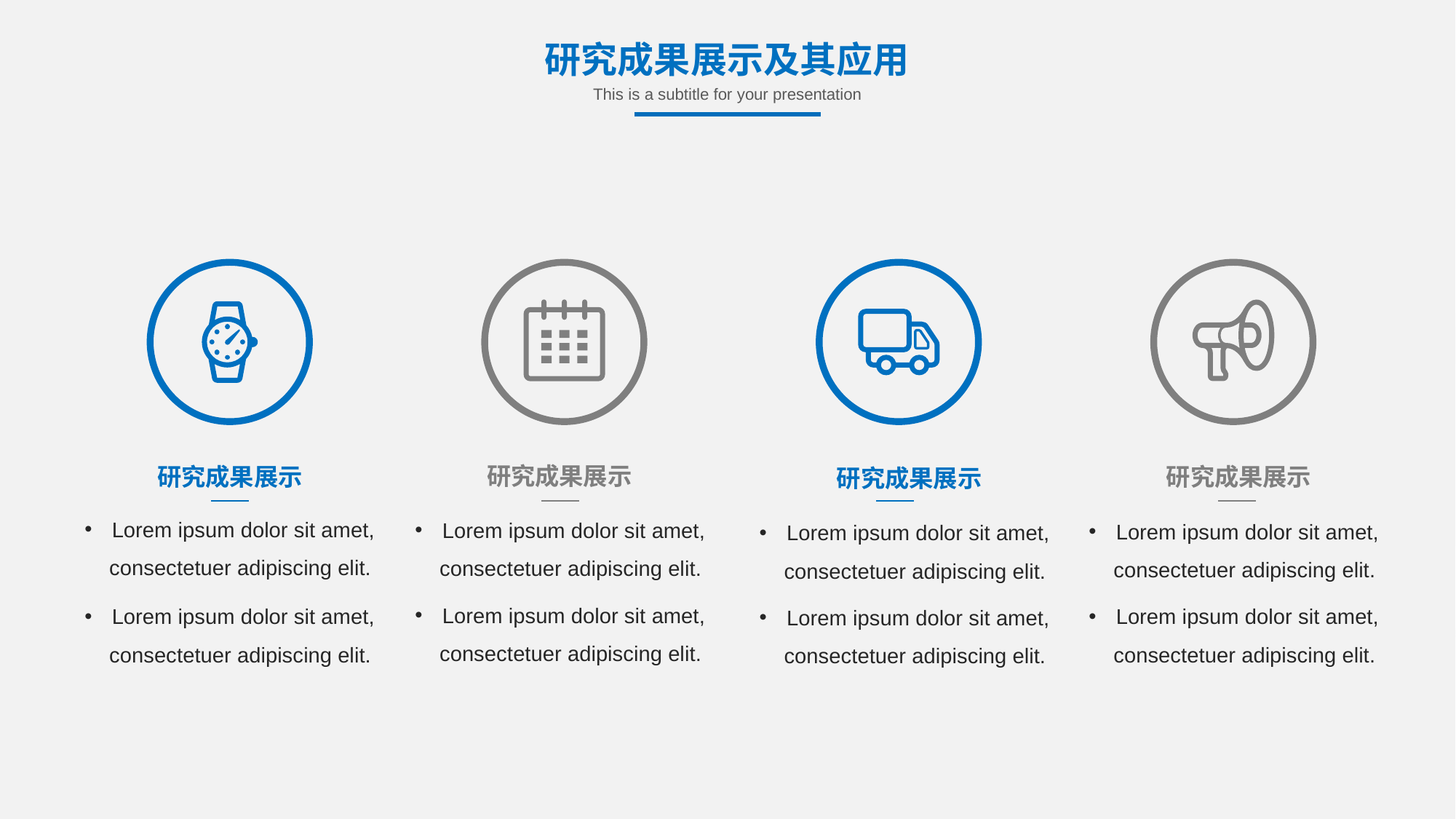

研究成果展示及其应用
This is a subtitle for your presentation

研究成果展示
研究成果展示
研究成果展示
研究成果展示
Lorem ipsum dolor sit amet, consectetuer adipiscing elit.
Lorem ipsum dolor sit amet, consectetuer adipiscing elit.
Lorem ipsum dolor sit amet, consectetuer adipiscing elit.
Lorem ipsum dolor sit amet, consectetuer adipiscing elit.
Lorem ipsum dolor sit amet, consectetuer adipiscing elit.
Lorem ipsum dolor sit amet, consectetuer adipiscing elit.
Lorem ipsum dolor sit amet, consectetuer adipiscing elit.
Lorem ipsum dolor sit amet, consectetuer adipiscing elit.